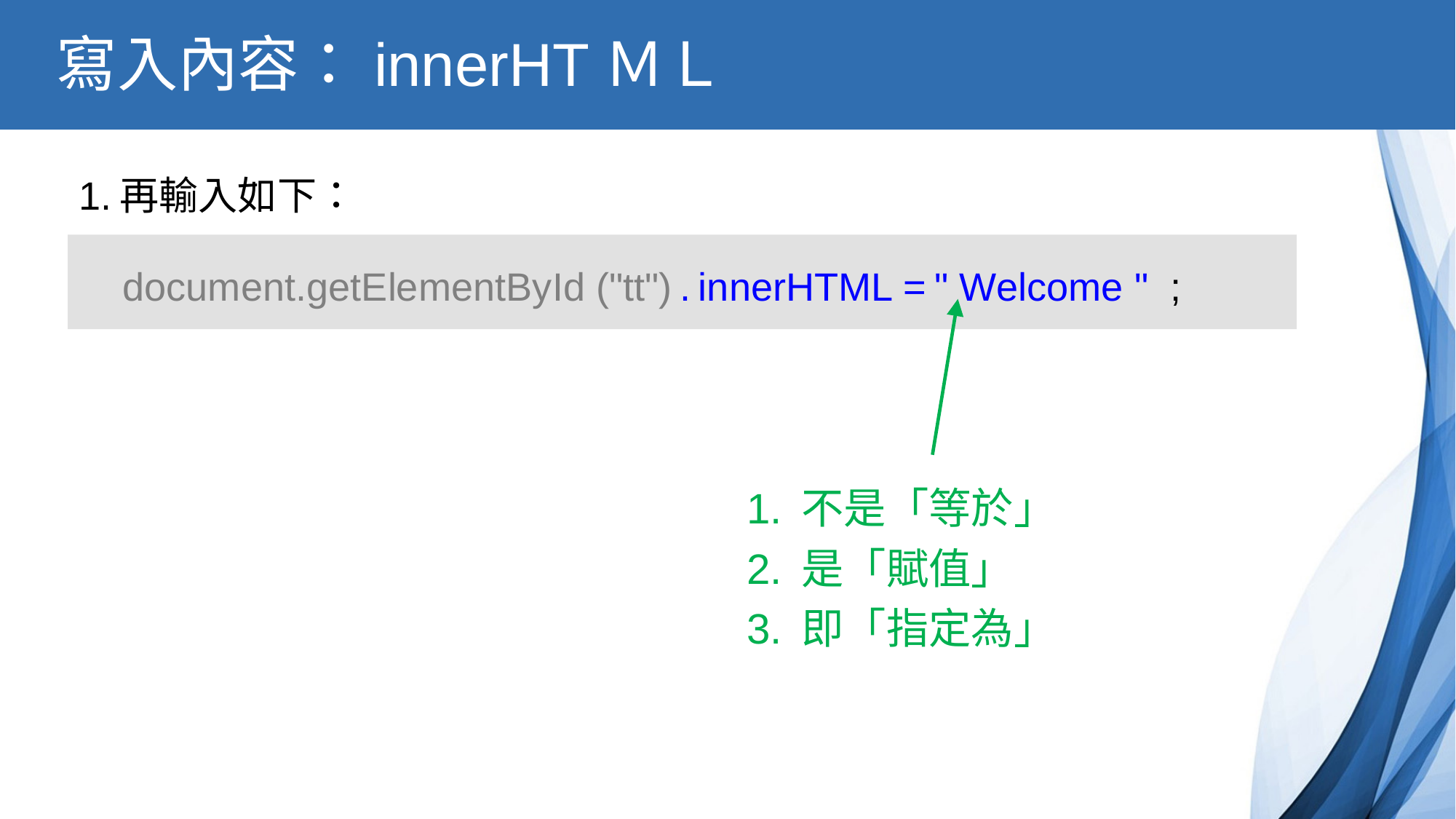

# 寫入內容：innerHTＭＬ
再輸入如下：
    document.getElementById ("tt") . innerHTML = " Welcome "  ;

 不是「等於」
 是「賦值」
 即「指定為」